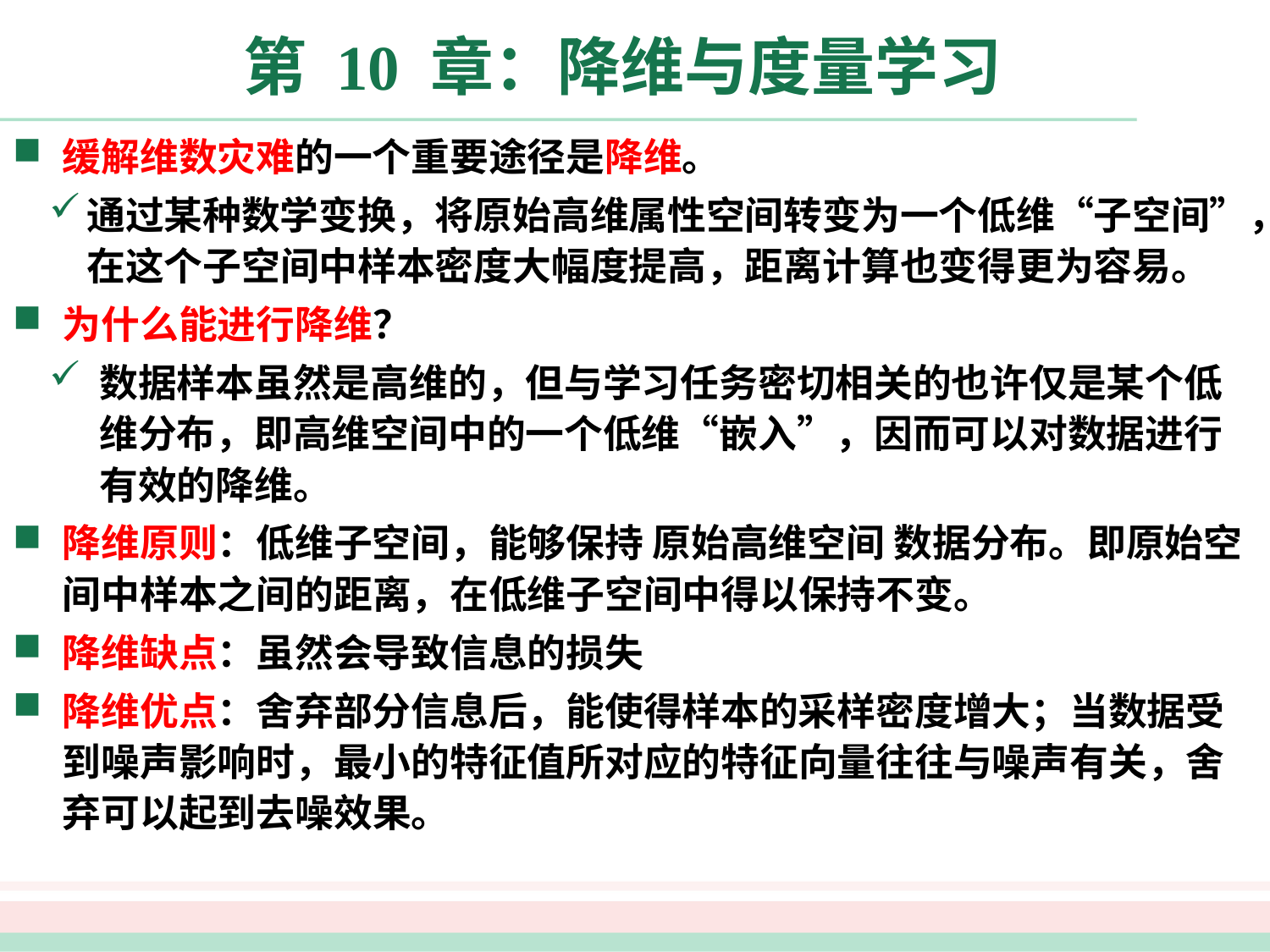

# 第 10 章：降维与度量学习
缓解维数灾难的一个重要途径是降维。
通过某种数学变换，将原始高维属性空间转变为一个低维“子空间”，在这个子空间中样本密度大幅度提高，距离计算也变得更为容易。
为什么能进行降维？
数据样本虽然是高维的，但与学习任务密切相关的也许仅是某个低维分布，即高维空间中的一个低维“嵌入”，因而可以对数据进行有效的降维。
降维原则：低维子空间，能够保持 原始高维空间 数据分布。即原始空间中样本之间的距离，在低维子空间中得以保持不变。
降维缺点：虽然会导致信息的损失
降维优点：舍弃部分信息后，能使得样本的采样密度增大；当数据受到噪声影响时，最小的特征值所对应的特征向量往往与噪声有关，舍弃可以起到去噪效果。